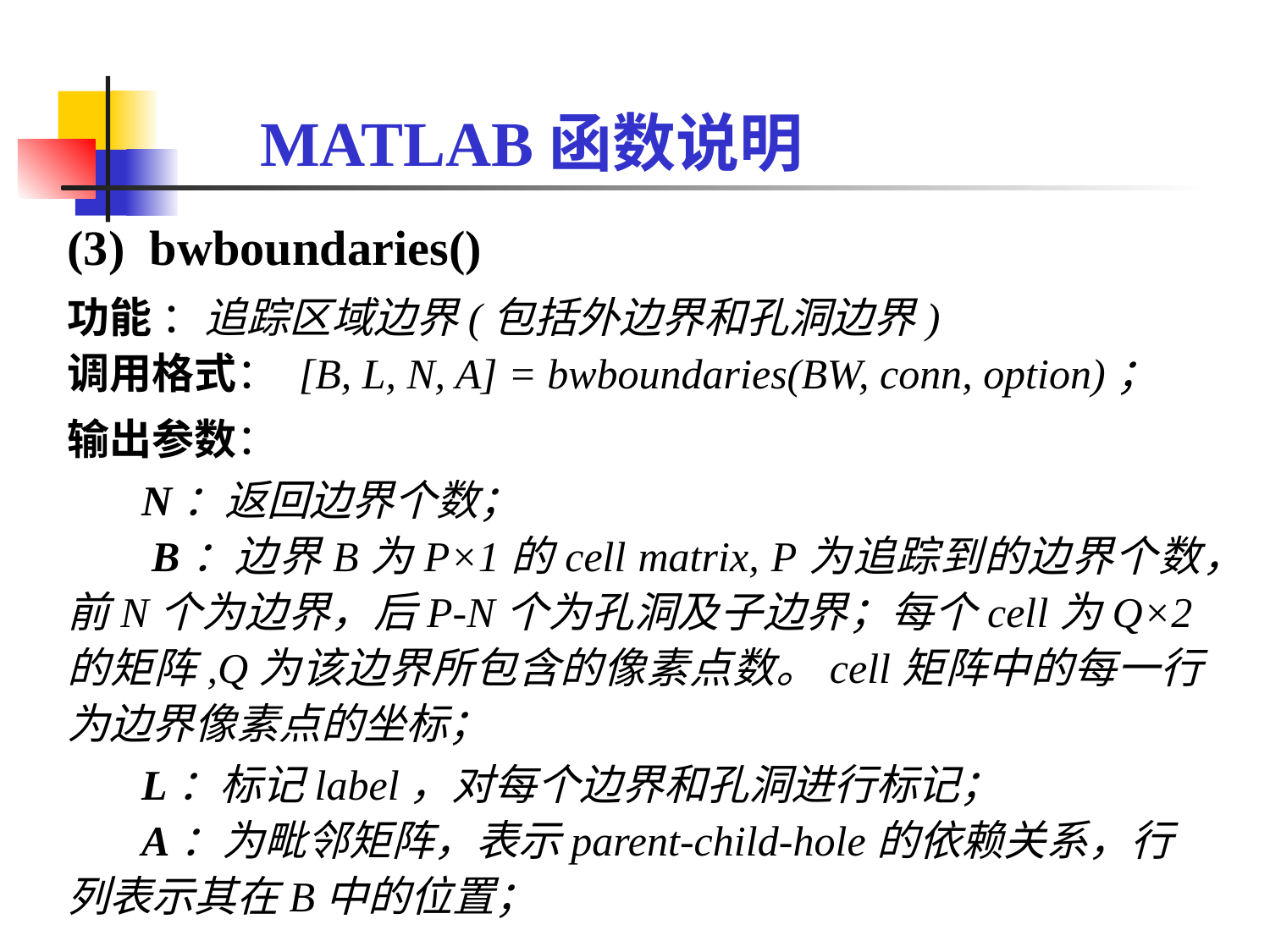

MATLAB函数说明
(3)  bwboundaries()
功能 ：追踪区域边界(包括外边界和孔洞边界)
调用格式： [B, L, N, A] = bwboundaries(BW, conn, option)；
输出参数：
       N：返回边界个数；
       B：边界B为P×1的cell matrix, P为追踪到的边界个数，前N个为边界，后P-N个为孔洞及子边界；每个cell为Q×2的矩阵,Q为该边界所包含的像素点数。cell矩阵中的每一行为边界像素点的坐标；
       L：标记label，对每个边界和孔洞进行标记；
       A：为毗邻矩阵，表示parent-child-hole的依赖关系，行列表示其在B中的位置；